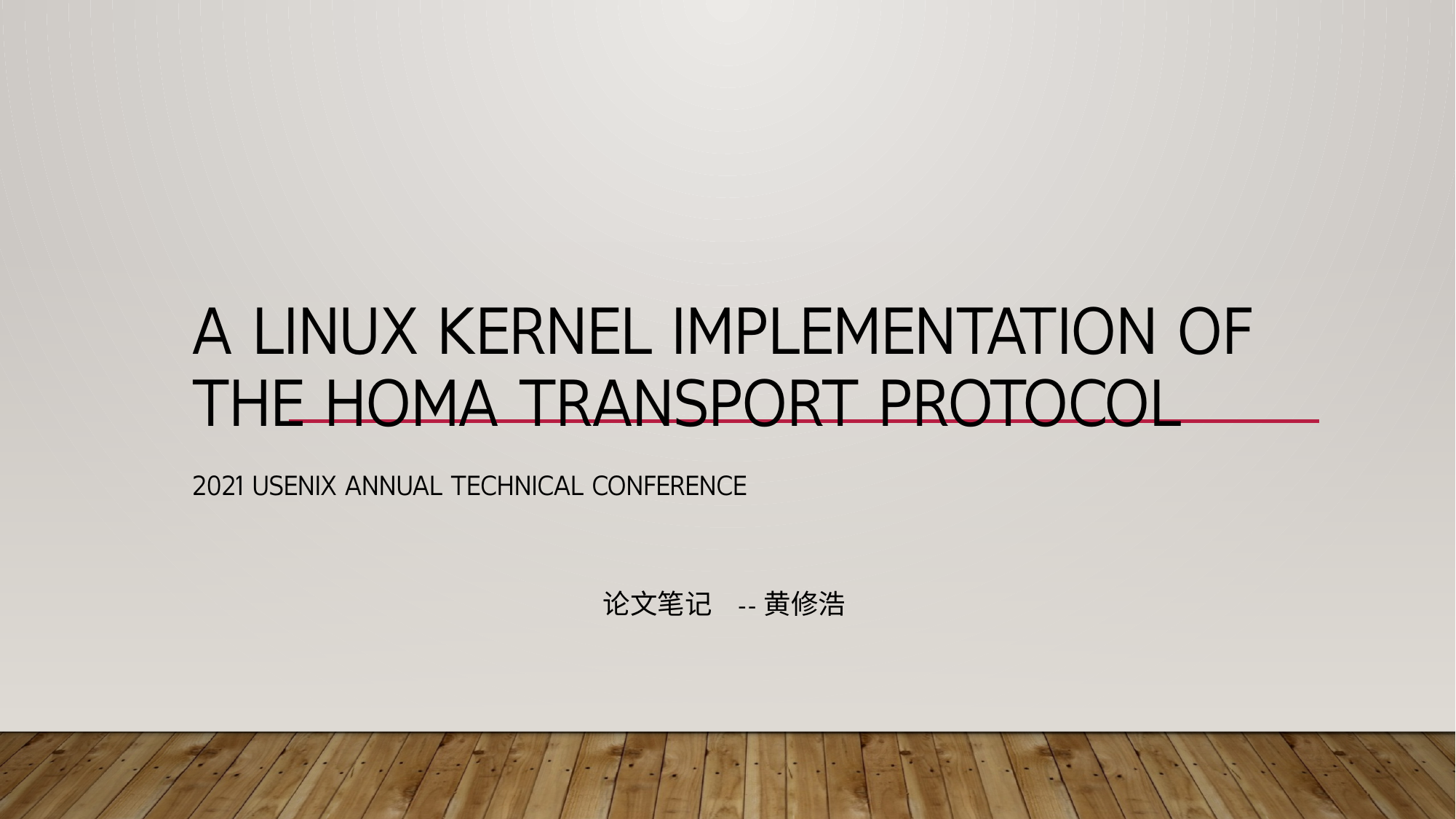

# A Linux Kernel Implementation of the Homa Transport Protocol 2021 USENIX Annual Technical Conference
论文笔记   --黄修浩